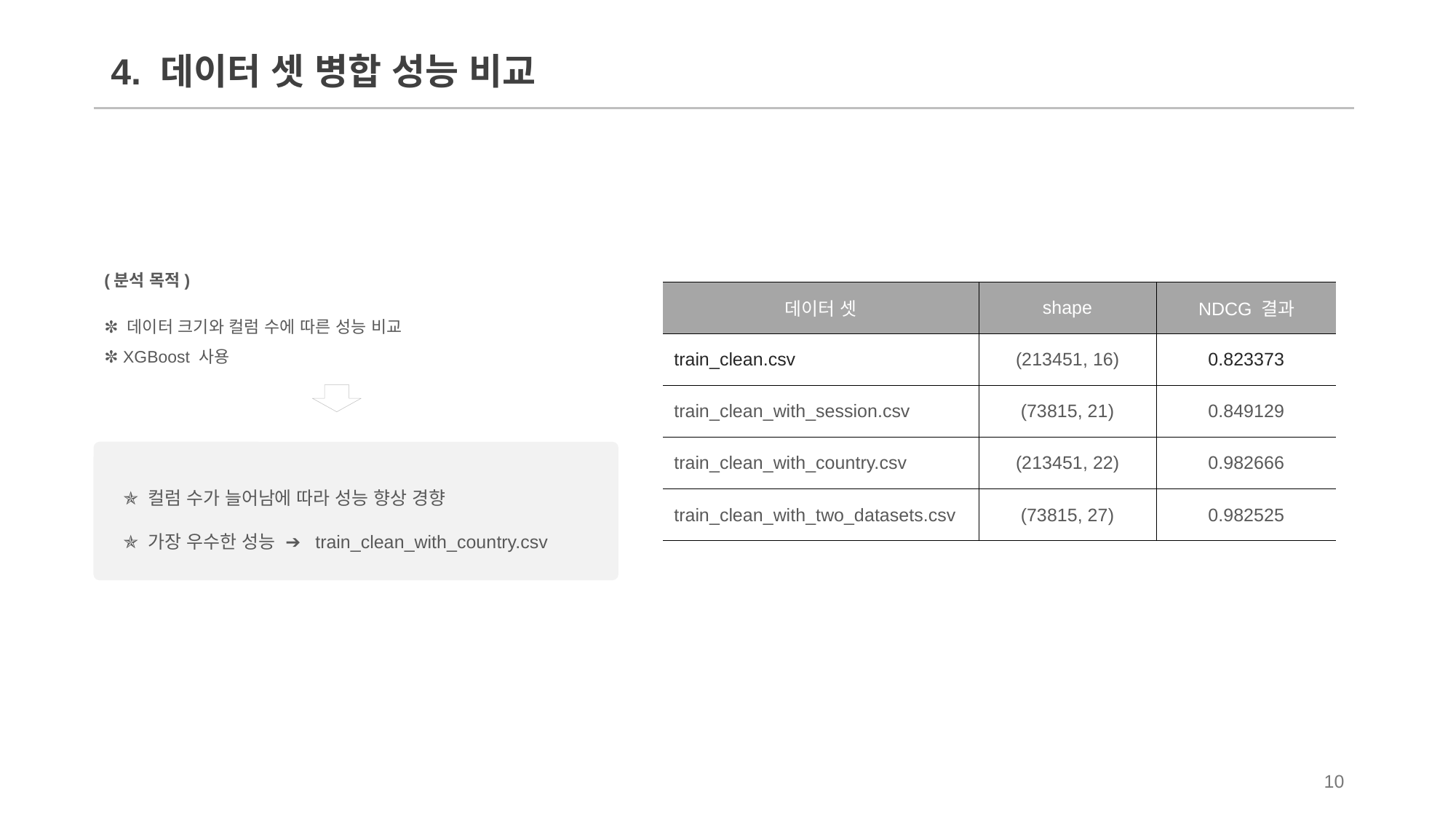

# 4. 데이터 셋 병합 성능 비교
(분석 목적)

✼ 데이터 크기와 컬럼 수에 따른 성능 비교
✼ XGBoost 사용
| 데이터 셋 | shape | NDCG 결과 |
| --- | --- | --- |
| train\_clean.csv | (213451, 16) | 0.823373 |
| train\_clean\_with\_session.csv | (73815, 21) | 0.849129 |
| train\_clean\_with\_country.csv | (213451, 22) | 0.982666 |
| train\_clean\_with\_two\_datasets.csv | (73815, 27) | 0.982525 |

✯ 컬럼 수가 늘어남에 따라 성능 향상 경향
✯ 가장 우수한 성능  ➔  train_clean_with_country.csv
10